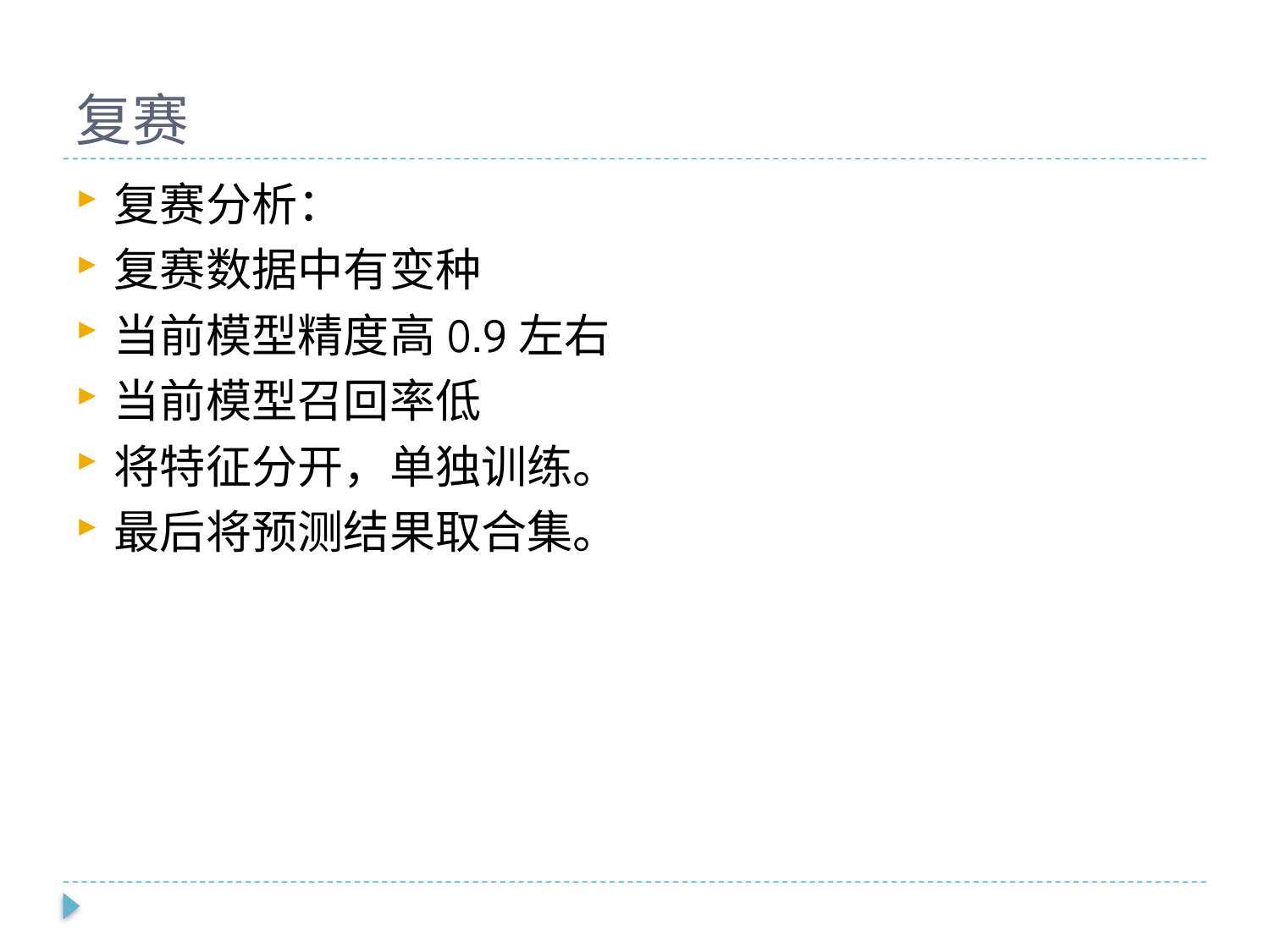

# 复赛
复赛分析：
复赛数据中有变种
当前模型精度高0.9左右
当前模型召回率低
将特征分开，单独训练。
最后将预测结果取合集。